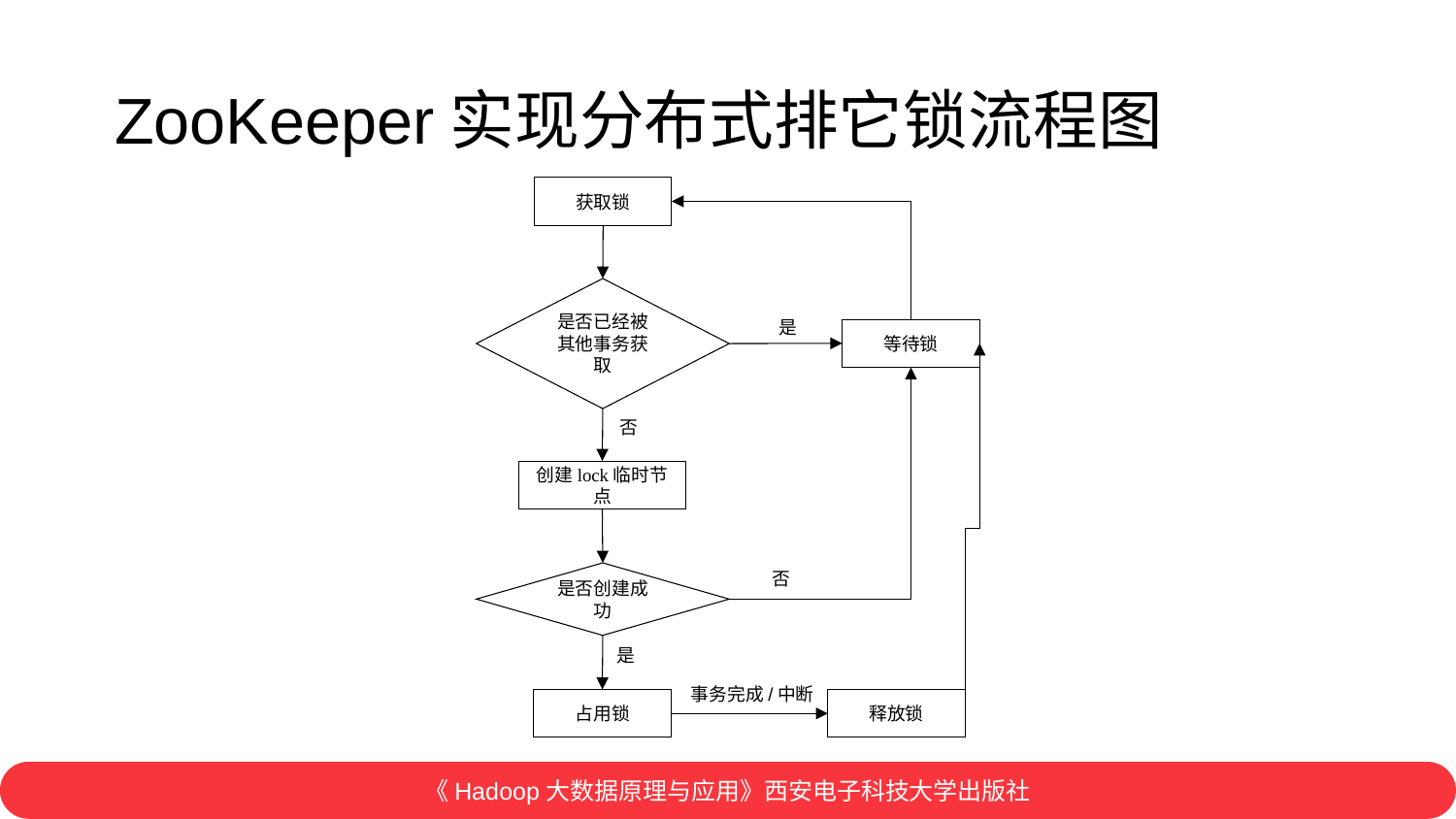

# ZooKeeper实现分布式排它锁流程图
获取锁
是否已经被其他事务获取
是
等待锁
否
创建lock临时节点
否
是否创建成功
是
事务完成/中断
占用锁
释放锁